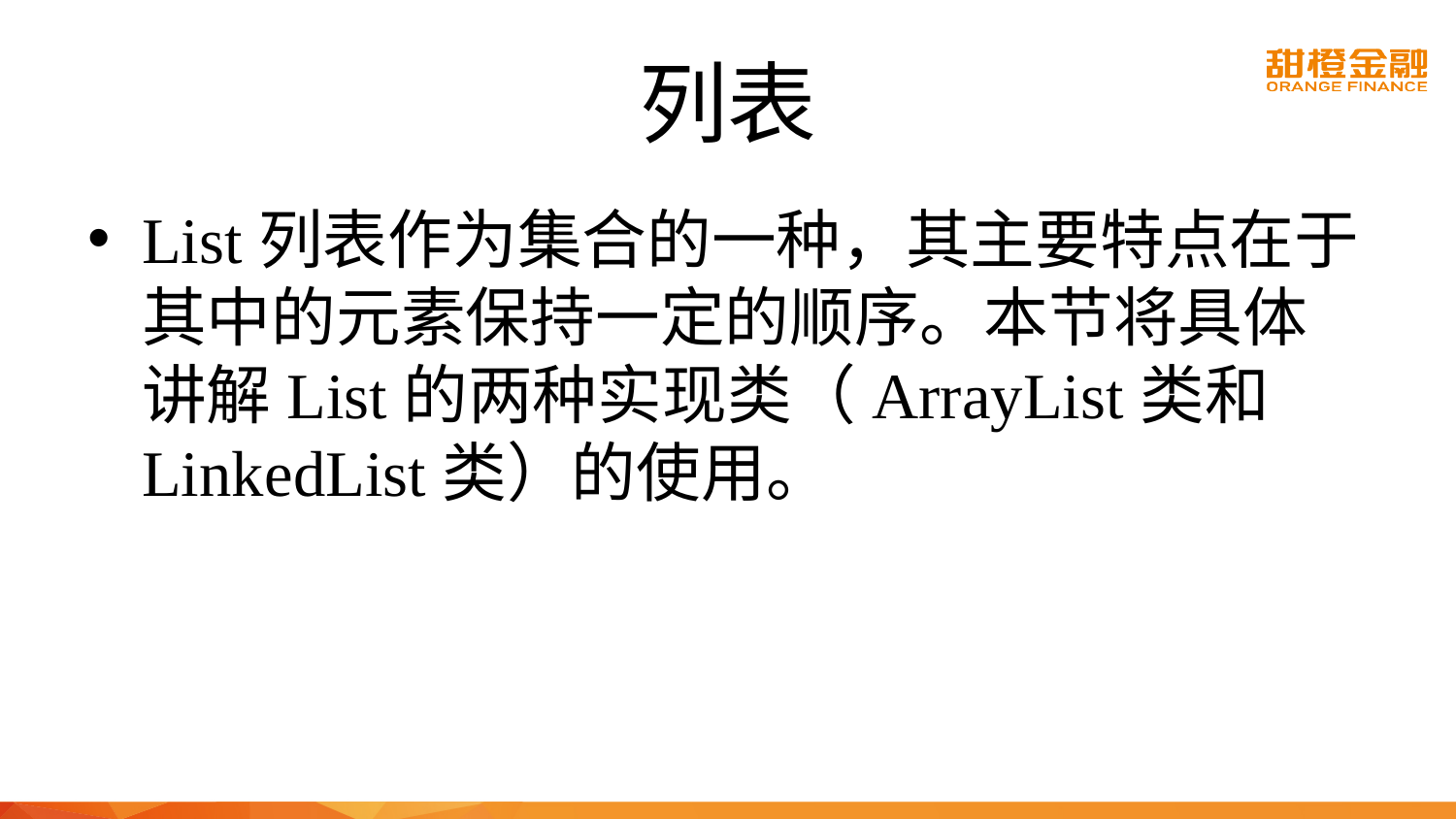

# 列表
List列表作为集合的一种，其主要特点在于其中的元素保持一定的顺序。本节将具体讲解List的两种实现类（ArrayList类和LinkedList类）的使用。